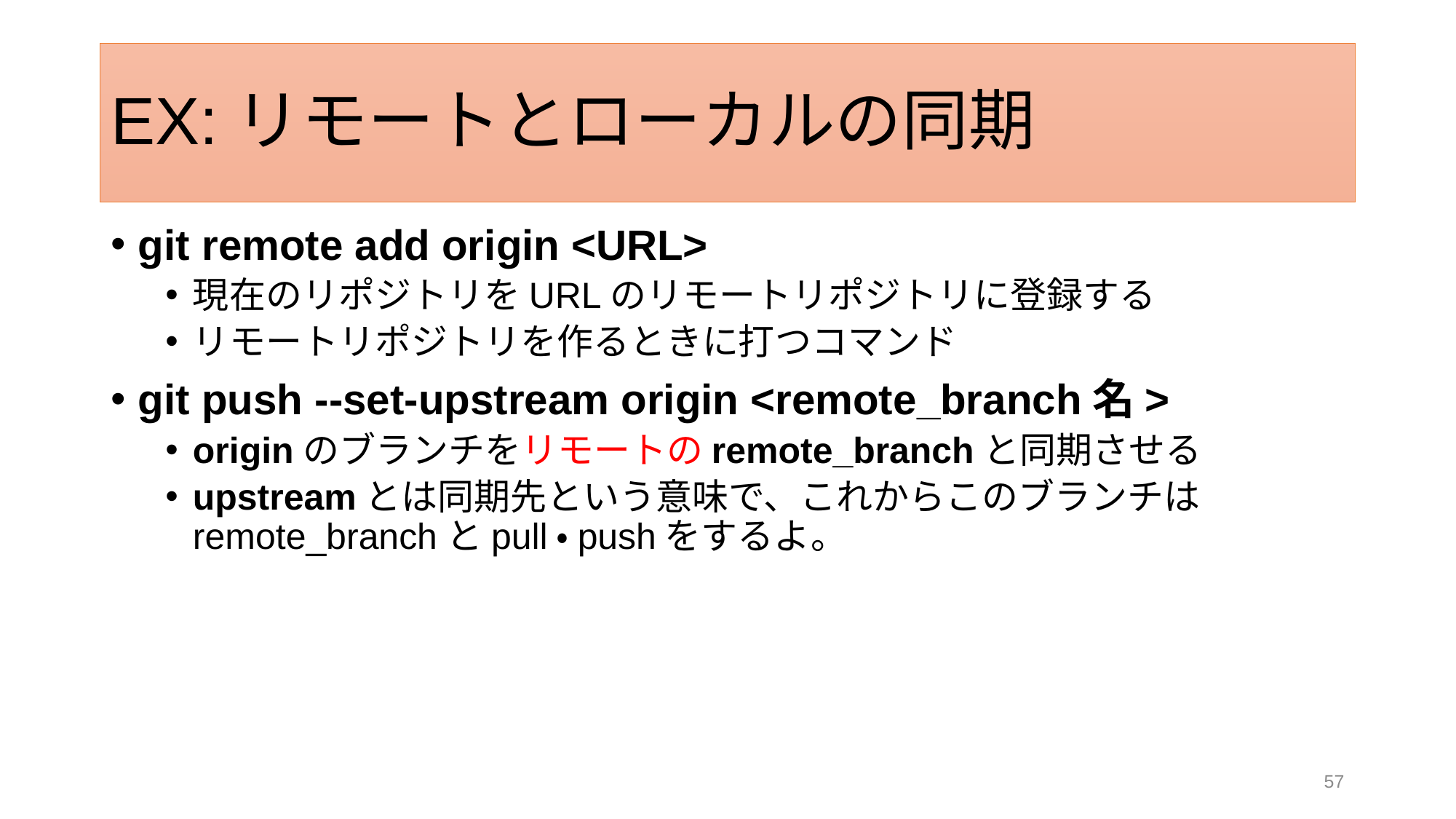

# EX:リモートとローカルの同期
git remote add origin <URL>
現在のリポジトリをURLのリモートリポジトリに登録する
リモートリポジトリを作るときに打つコマンド
git push --set-upstream origin <remote_branch名>
originのブランチをリモートのremote_branchと同期させる
upstreamとは同期先という意味で、これからこのブランチはremote_branchとpull・pushをするよ。

57